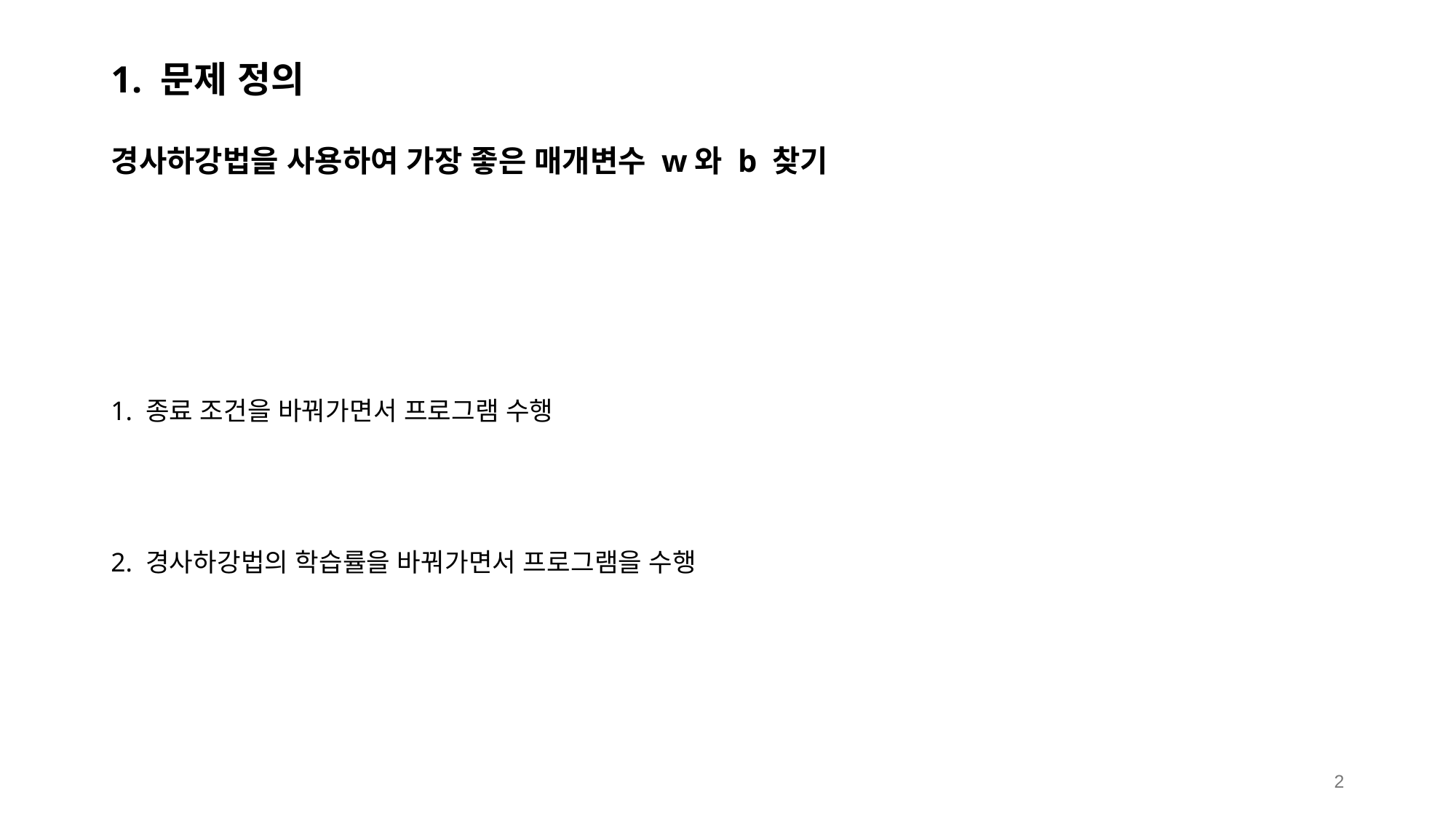

# 1. 문제 정의
경사하강법을 사용하여 가장 좋은 매개변수 w와 b 찾기

1. 종료 조건을 바꿔가면서 프로그램 수행

2. 경사하강법의 학습률을 바꿔가면서 프로그램을 수행
2